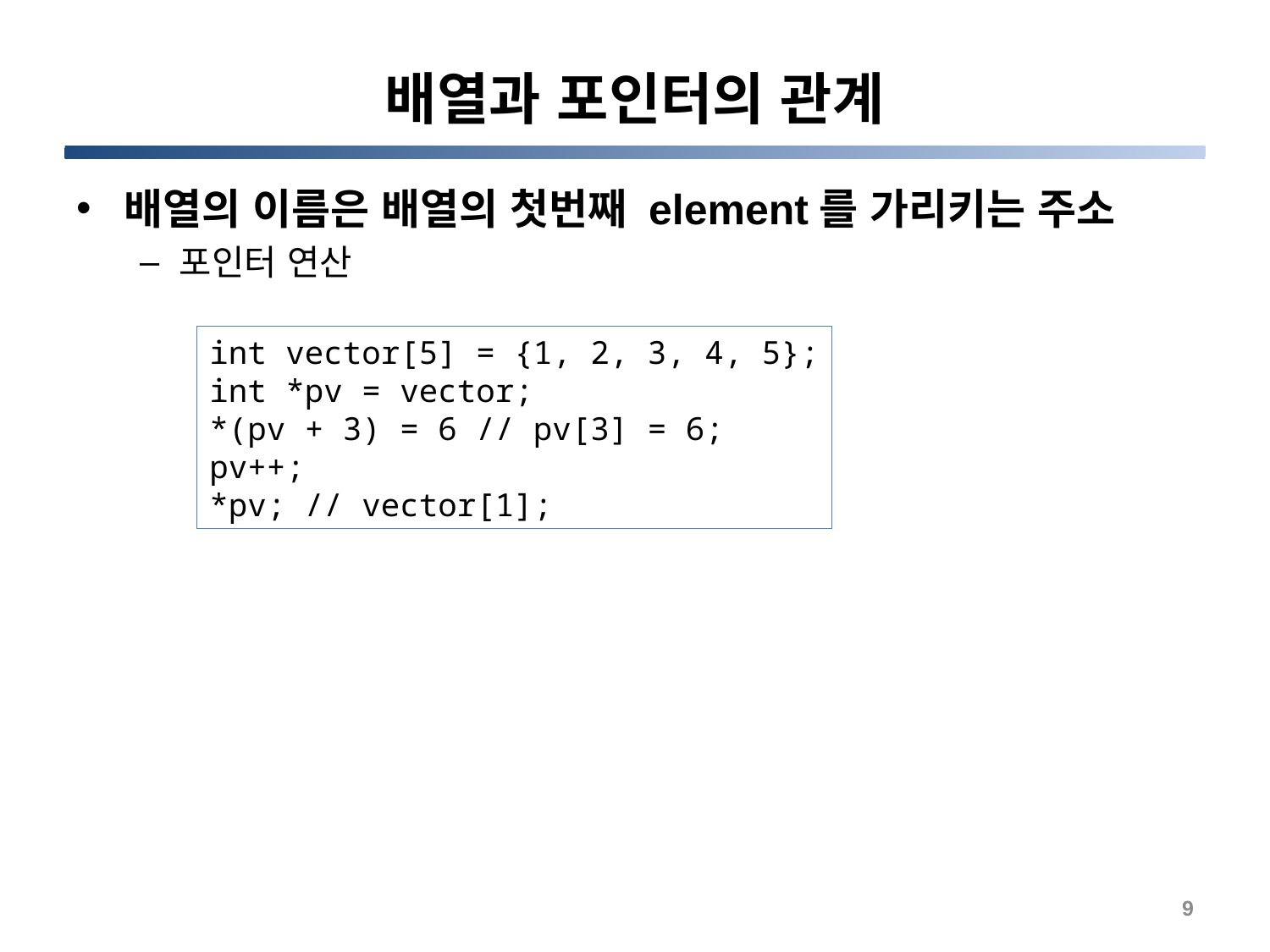

# 배열과 포인터의 관계
배열의 이름은 배열의 첫번째 element를 가리키는 주소
포인터 연산

int vector[5] = {1, 2, 3, 4, 5};
int *pv = vector;
*(pv + 3) = 6 // pv[3] = 6;
pv++;
*pv; // vector[1];
9